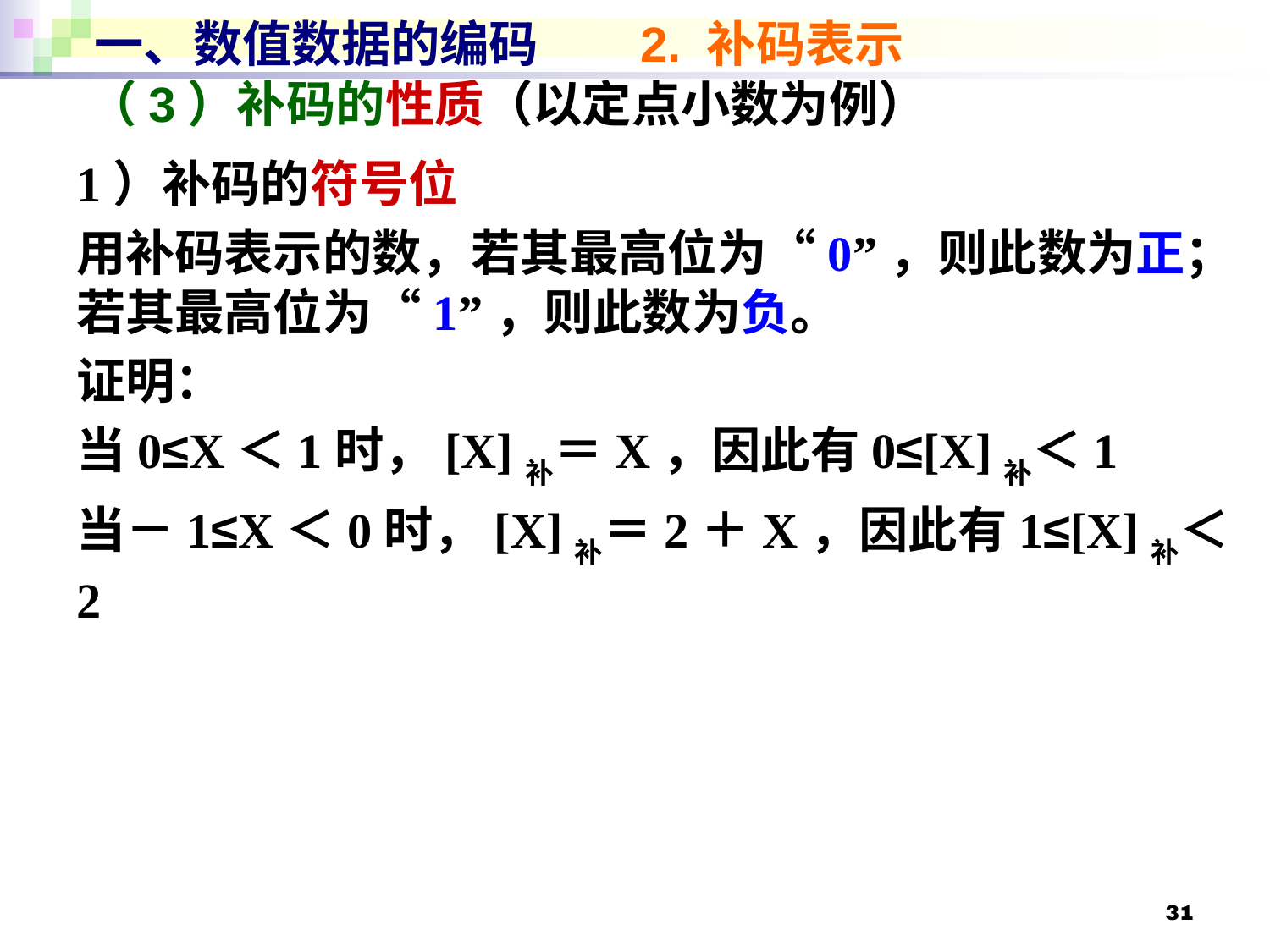

# 一、数值数据的编码        2. 补码表示
（3）补码的性质（以定点小数为例）
1）补码的符号位
用补码表示的数，若其最高位为“0”，则此数为正；若其最高位为“1”，则此数为负。
证明：
当0≤X＜1时，[X]补＝X，因此有0≤[X]补＜1
当－1≤X＜0时，[X]补＝2＋X，因此有1≤[X]补＜2
31